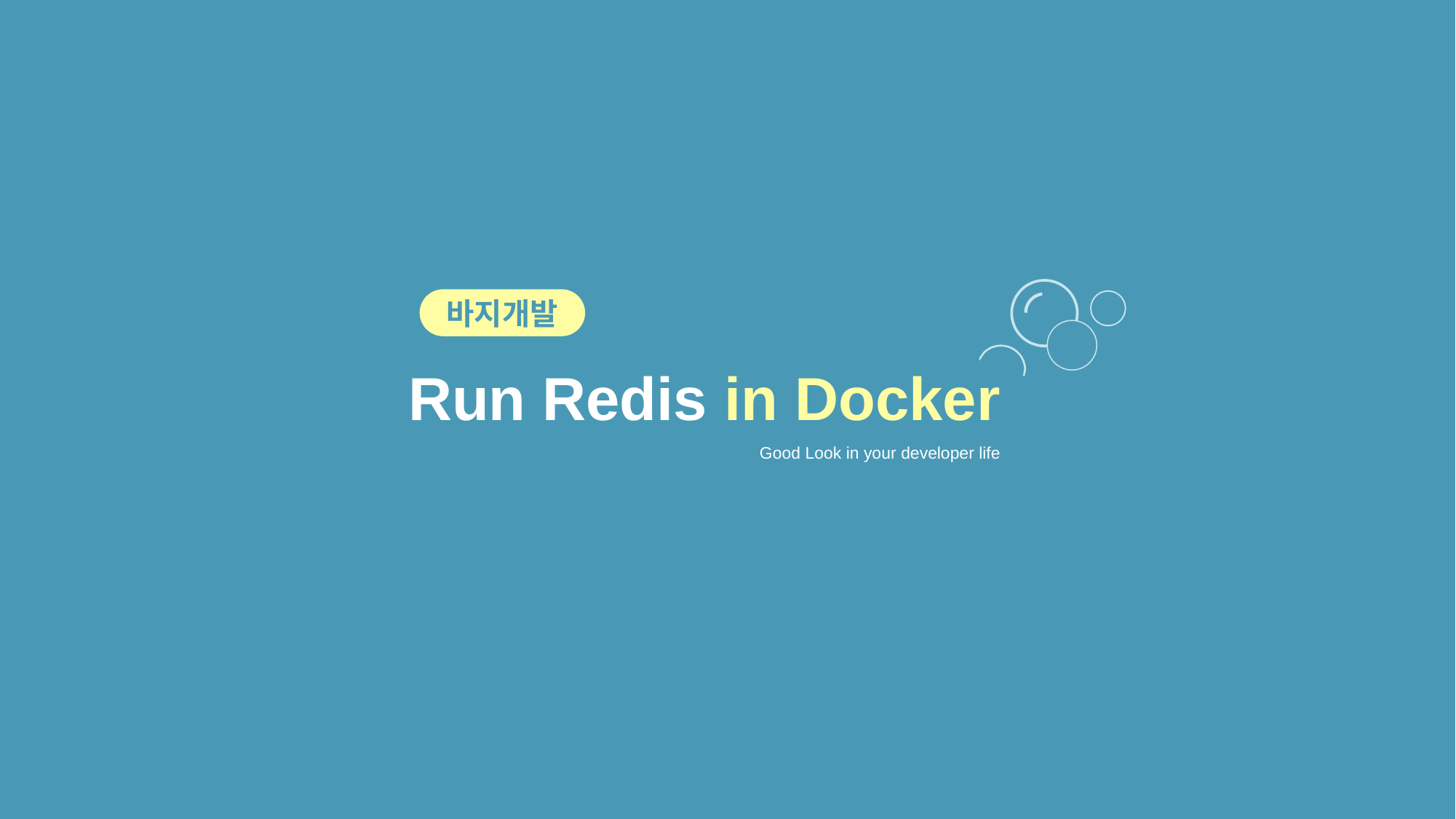

바지개발
Run Redis in Docker
Good Look in your developer life